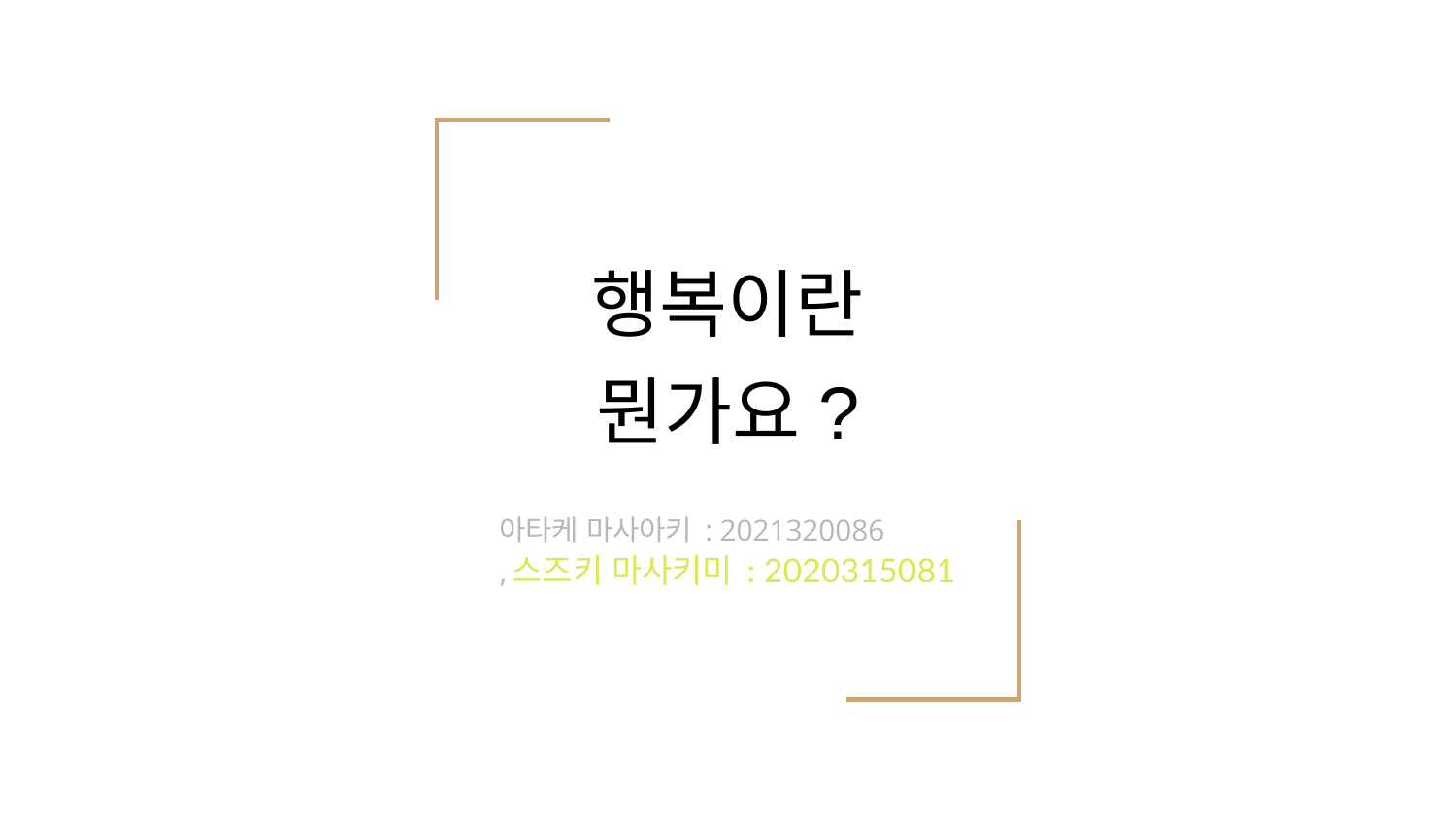

# 행복이란 뭔가요?
아타케 마사아키 : 2021320086
,스즈키 마사키미 : 2020315081